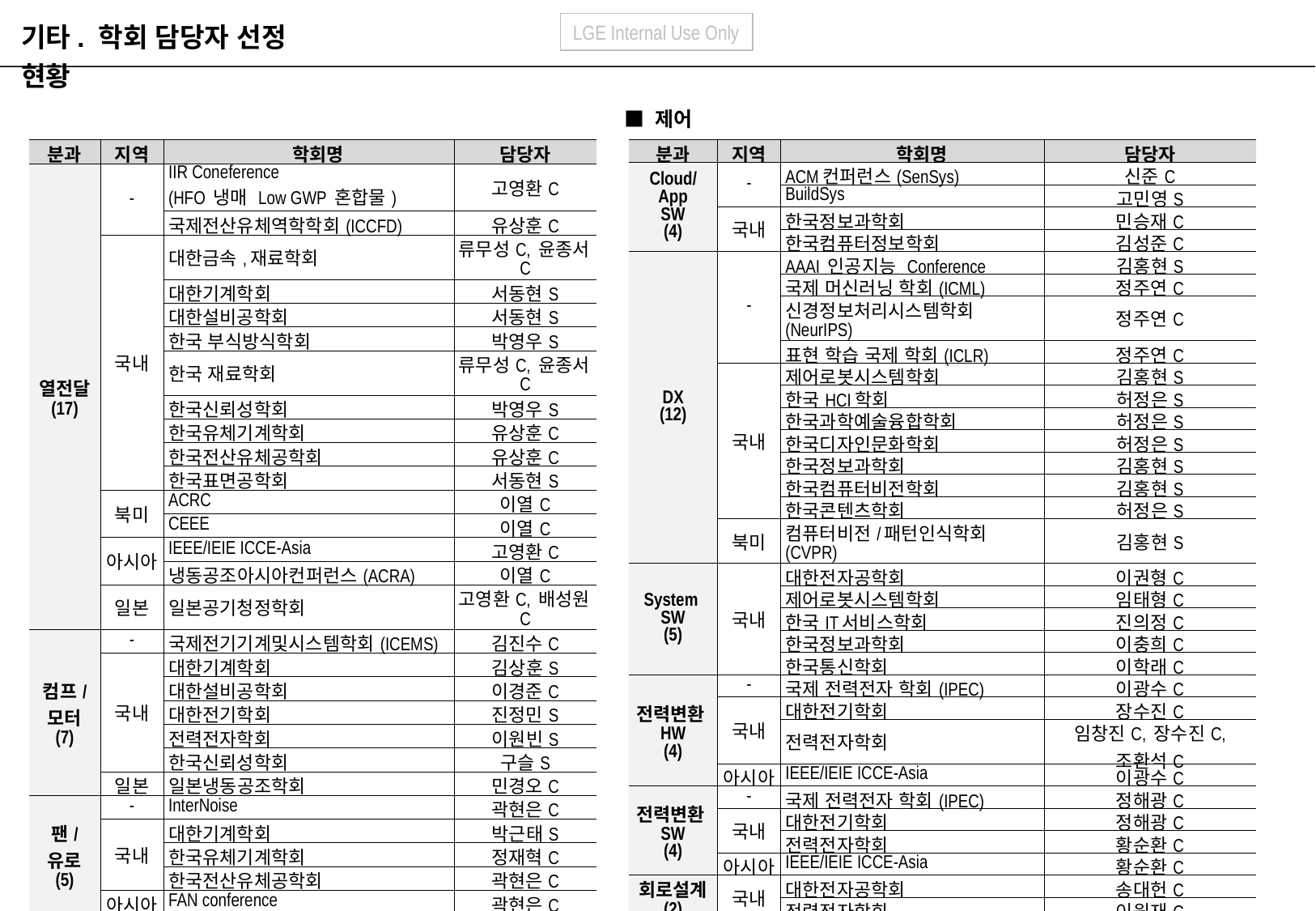

기타. 학회 담당자 선정 현황
■ 제어
| 분과 | 지역 | 학회명 | 담당자 |
| --- | --- | --- | --- |
| 열전달 (17) | - | IIR Coneference (HFO 냉매 Low GWP 혼합물) | 고영환C |
|  |  | 국제전산유체역학학회(ICCFD) | 유상훈C |
|  | 국내 | 대한금속,재료학회 | 류무성C, 윤종서C |
|  |  | 대한기계학회 | 서동현S |
|  |  | 대한설비공학회 | 서동현S |
|  |  | 한국 부식방식학회 | 박영우S |
|  |  | 한국 재료학회 | 류무성C, 윤종서C |
|  |  | 한국신뢰성학회 | 박영우S |
|  |  | 한국유체기계학회 | 유상훈C |
|  |  | 한국전산유체공학회 | 유상훈C |
|  |  | 한국표면공학회 | 서동현S |
|  | 북미 | ACRC | 이열C |
|  |  | CEEE | 이열C |
|  | 아시아 | IEEE/IEIE ICCE-Asia | 고영환C |
|  |  | 냉동공조아시아컨퍼런스(ACRA) | 이열C |
|  | 일본 | 일본공기청정학회 | 고영환C, 배성원C |
| 컴프/ 모터 (7) | - | 국제전기기계및시스템학회(ICEMS) | 김진수C |
|  | 국내 | 대한기계학회 | 김상훈S |
|  |  | 대한설비공학회 | 이경준C |
|  |  | 대한전기학회 | 진정민S |
|  |  | 전력전자학회 | 이원빈S |
|  |  | 한국신뢰성학회 | 구슬S |
|  | 일본 | 일본냉동공조학회 | 민경오C |
| 팬/ 유로 (5) | - | InterNoise | 곽현은C |
|  | 국내 | 대한기계학회 | 박근태S |
|  |  | 한국유체기계학회 | 정재혁C |
|  |  | 한국전산유체공학회 | 곽현은C |
|  | 아시아 | FAN conference | 곽현은C |
| 분과 | 지역 | 학회명 | 담당자 |
| --- | --- | --- | --- |
| Cloud/ App SW (4) | - | ACM컨퍼런스(SenSys) | 신준C |
|  |  | BuildSys | 고민영S |
|  | 국내 | 한국정보과학회 | 민승재C |
|  |  | 한국컴퓨터정보학회 | 김성준C |
| DX (12) | - | AAAI 인공지능 Conference | 김홍현S |
|  |  | 국제 머신러닝 학회(ICML) | 정주연C |
|  |  | 신경정보처리시스템학회(NeurIPS) | 정주연C |
|  |  | 표현 학습 국제 학회(ICLR) | 정주연C |
|  | 국내 | 제어로봇시스템학회 | 김홍현S |
|  |  | 한국HCI학회 | 허정은S |
|  |  | 한국과학예술융합학회 | 허정은S |
|  |  | 한국디자인문화학회 | 허정은S |
|  |  | 한국정보과학회 | 김홍현S |
|  |  | 한국컴퓨터비전학회 | 김홍현S |
|  |  | 한국콘텐츠학회 | 허정은S |
|  | 북미 | 컴퓨터비전/패턴인식학회(CVPR) | 김홍현S |
| System SW (5) | 국내 | 대한전자공학회 | 이권형C |
|  |  | 제어로봇시스템학회 | 임태형C |
|  |  | 한국IT서비스학회 | 진의정C |
|  |  | 한국정보과학회 | 이충희C |
|  |  | 한국통신학회 | 이학래C |
| 전력변환 HW (4) | - | 국제 전력전자 학회(IPEC) | 이광수C |
|  | 국내 | 대한전기학회 | 장수진C |
|  |  | 전력전자학회 | 임창진C, 장수진C, 조환석C |
|  | 아시아 | IEEE/IEIE ICCE-Asia | 이광수C |
| 전력변환 SW (4) | - | 국제 전력전자 학회(IPEC) | 정해광C |
|  | 국내 | 대한전기학회 | 정해광C |
|  |  | 전력전자학회 | 황순환C |
|  | 아시아 | IEEE/IEIE ICCE-Asia | 황순환C |
| 회로설계 (2) | 국내 | 대한전자공학회 | 송대헌C |
|  |  | 전력전자학회 | 이원재C |